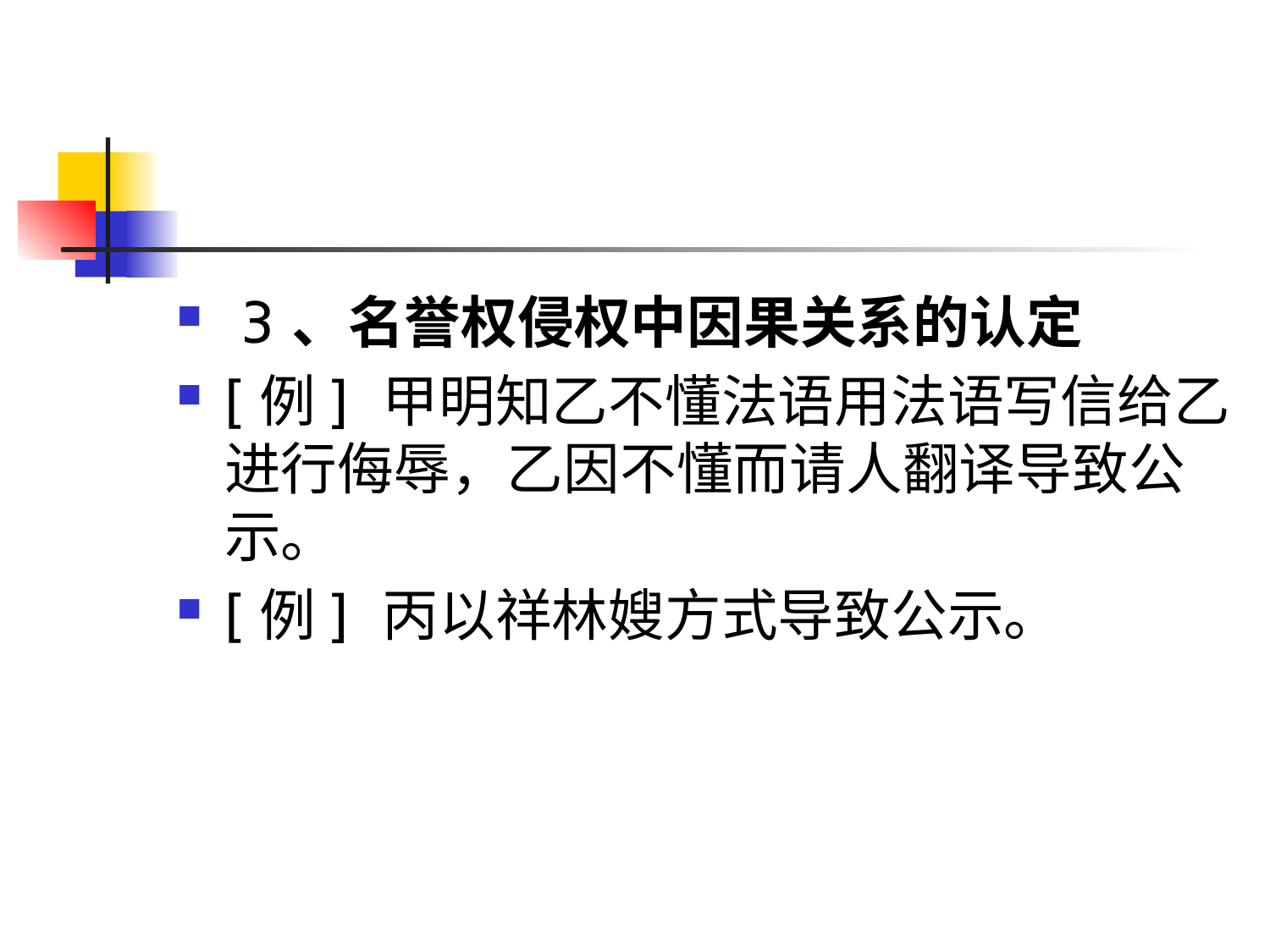

#
 3、名誉权侵权中因果关系的认定
[例] 甲明知乙不懂法语用法语写信给乙进行侮辱，乙因不懂而请人翻译导致公示。
[例] 丙以祥林嫂方式导致公示。